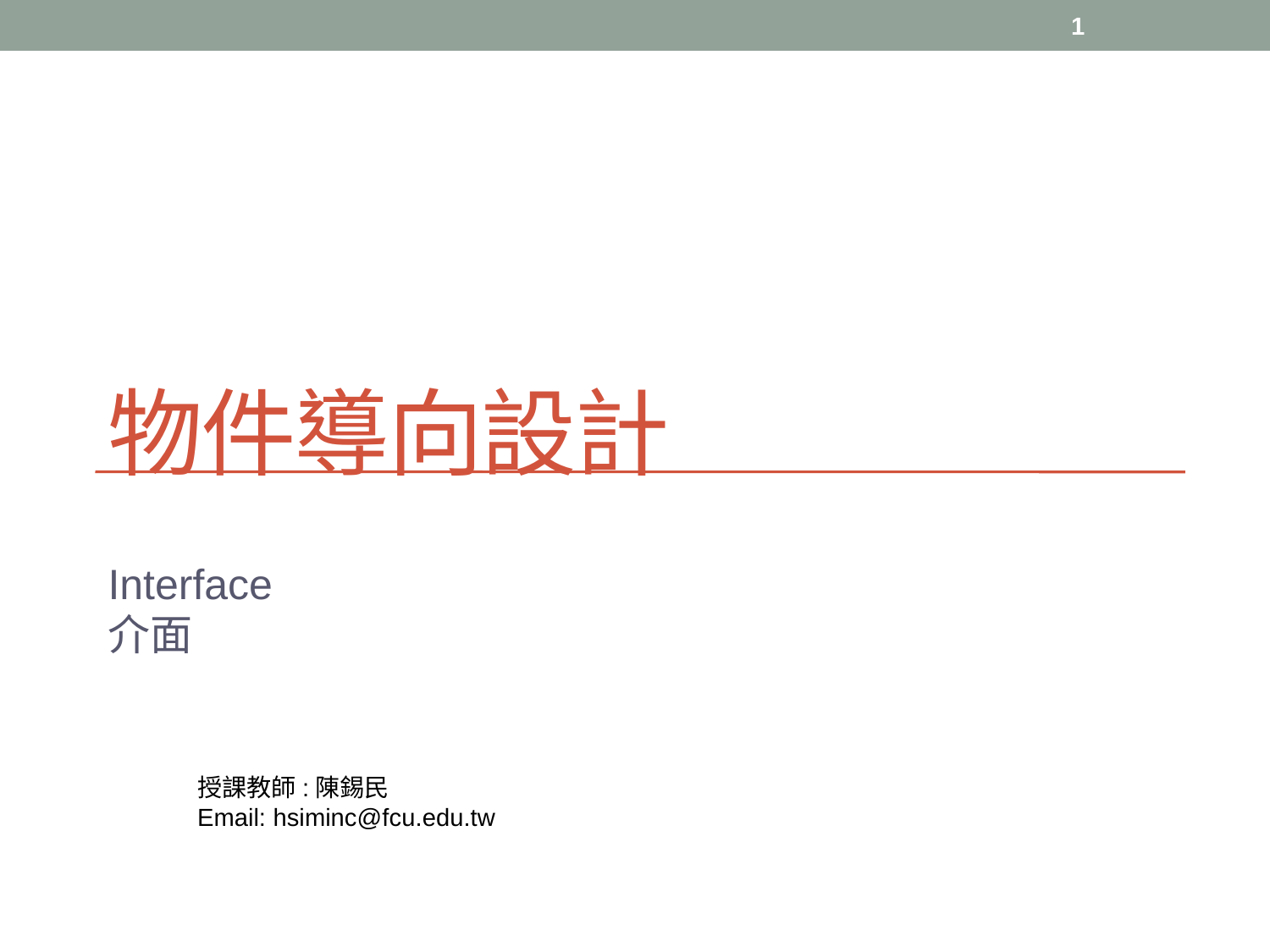

1
# 物件導向設計
Interface
介面
授課教師:陳錫民
Email: hsiminc@fcu.edu.tw